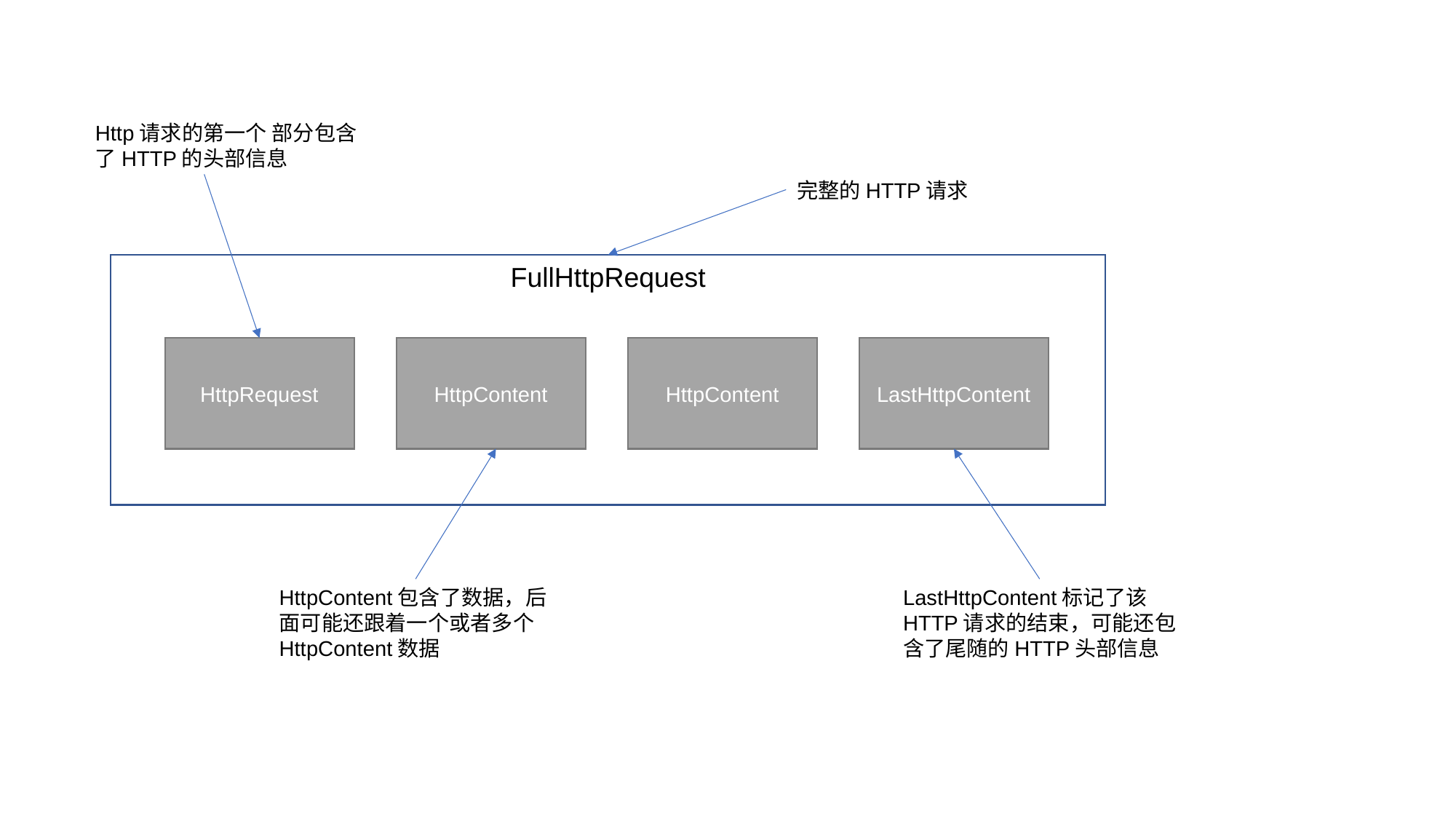

Http请求的第一个 部分包含了HTTP的头部信息
完整的HTTP请求
FullHttpRequest
LastHttpContent
HttpContent
HttpRequest
HttpContent
HttpContent包含了数据，后面可能还跟着一个或者多个HttpContent数据
LastHttpContent标记了该HTTP请求的结束，可能还包含了尾随的HTTP头部信息